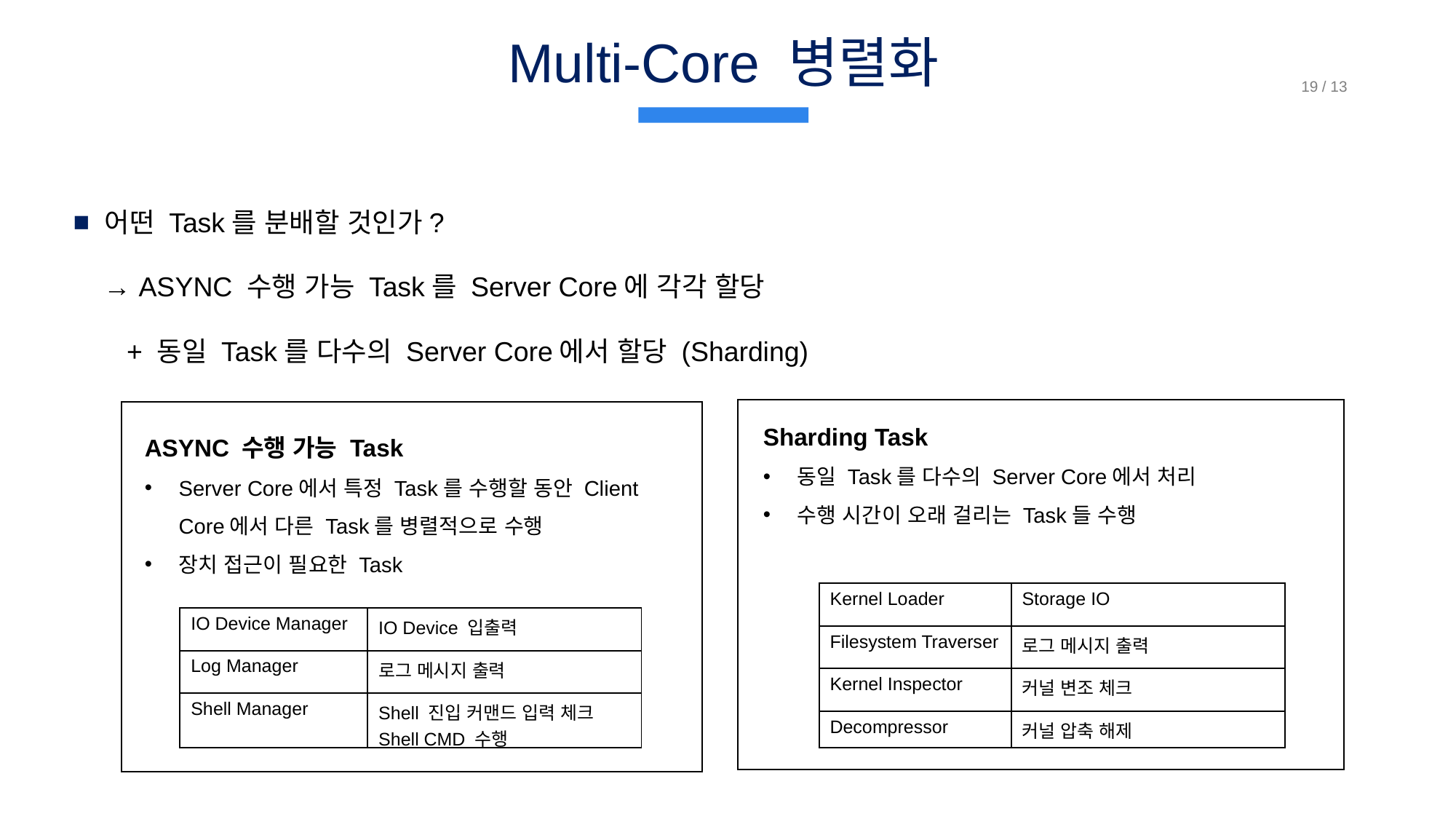

# Multi-Core 병렬화
어떤 Task를 분배할 것인가?
    → ASYNC 수행 가능 Task를 Server Core에 각각 할당
       + 동일 Task를 다수의 Server Core에서 할당 (Sharding)

Sharding Task
동일 Task를 다수의 Server Core에서 처리
수행 시간이 오래 걸리는 Task들 수행
ASYNC 수행 가능 Task
Server Core에서 특정 Task를 수행할 동안 Client Core에서 다른 Task를 병렬적으로 수행
장치 접근이 필요한 Task
| Kernel Loader | Storage IO |
| --- | --- |
| Filesystem Traverser | 로그 메시지 출력 |
| Kernel Inspector | 커널 변조 체크 |
| Decompressor | 커널 압축 해제 |
| IO Device Manager | IO Device 입출력 |
| --- | --- |
| Log Manager | 로그 메시지 출력 |
| Shell Manager | Shell 진입 커맨드 입력 체크 Shell CMD 수행 |